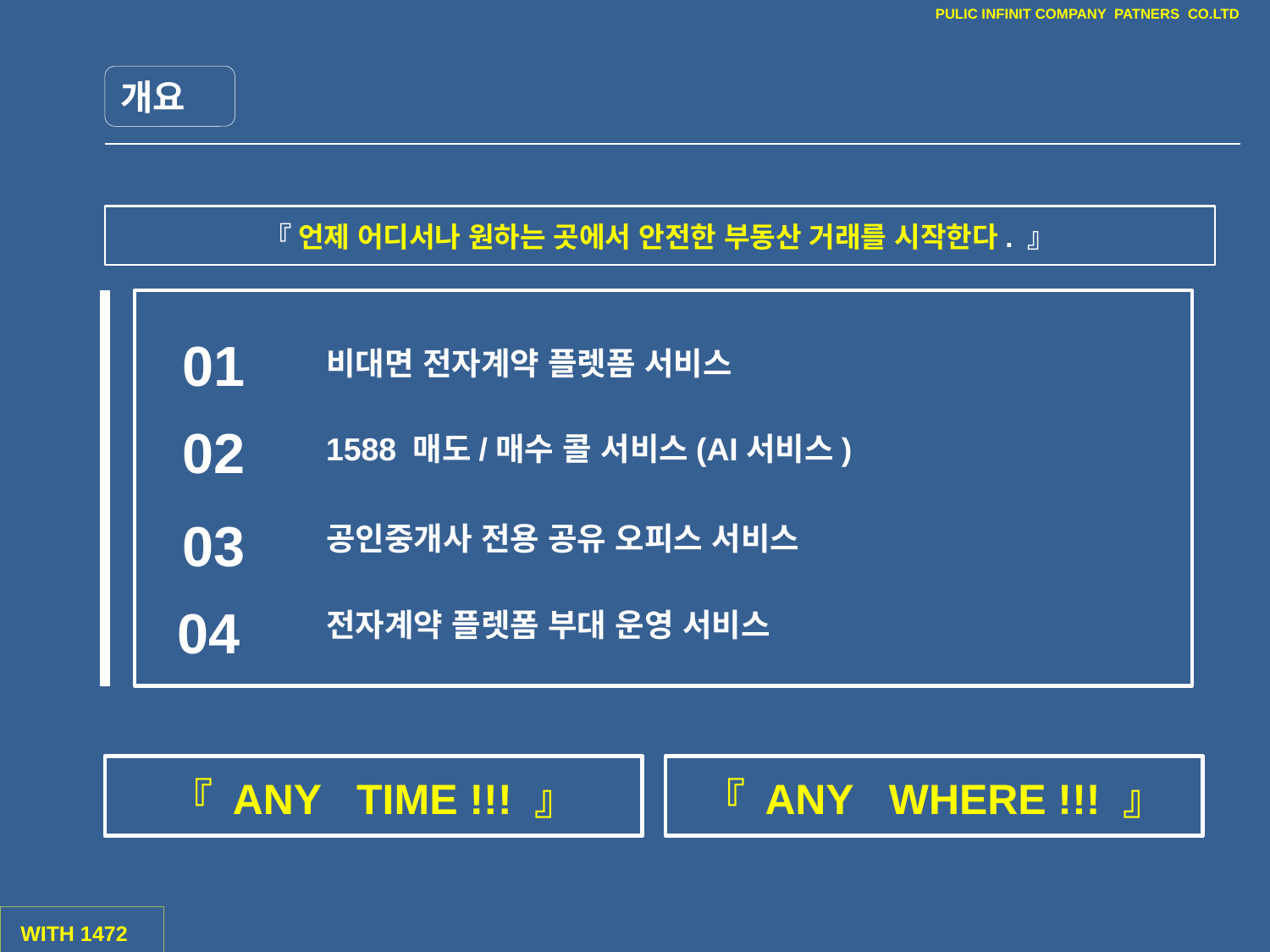

Pulic infinit company  patnerS  co.lTd
개요
『 언제 어디서나 원하는 곳에서 안전한 부동산 거래를 시작한다. 』

01
비대면 전자계약 플렛폼 서비스
02
1588 매도/매수 콜 서비스(AI서비스)
03
공인중개사 전용 공유 오피스 서비스
04
전자계약 플렛폼 부대 운영 서비스
『 ANY   TIME !!! 』
『 ANY   WHERE !!! 』
 WITH 1472